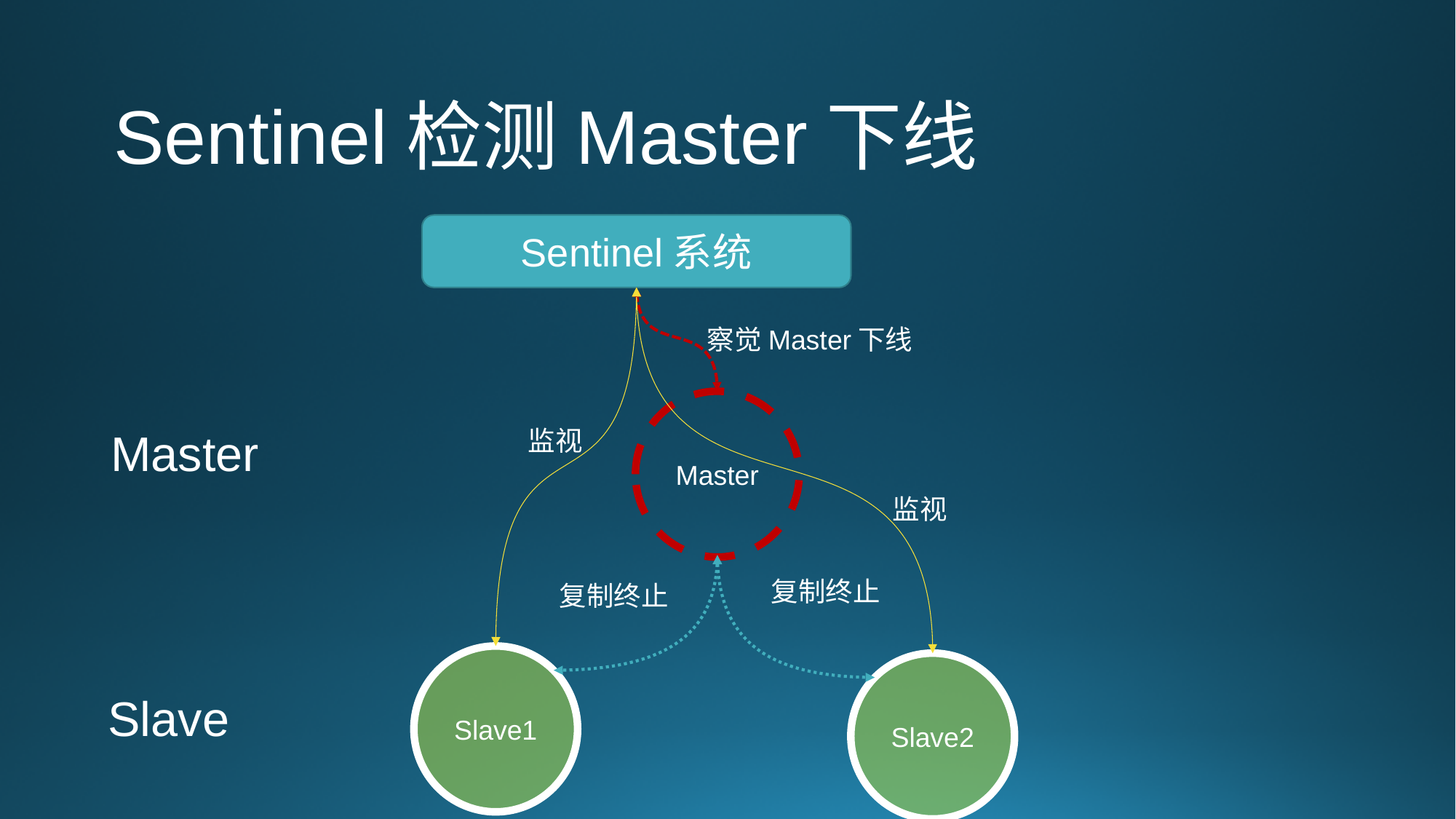

Sentinel检测Master下线

Sentinel系统
察觉Master下线
Master
Master
监视
监视
复制终止
复制终止
Slave1
Slave2
Slave